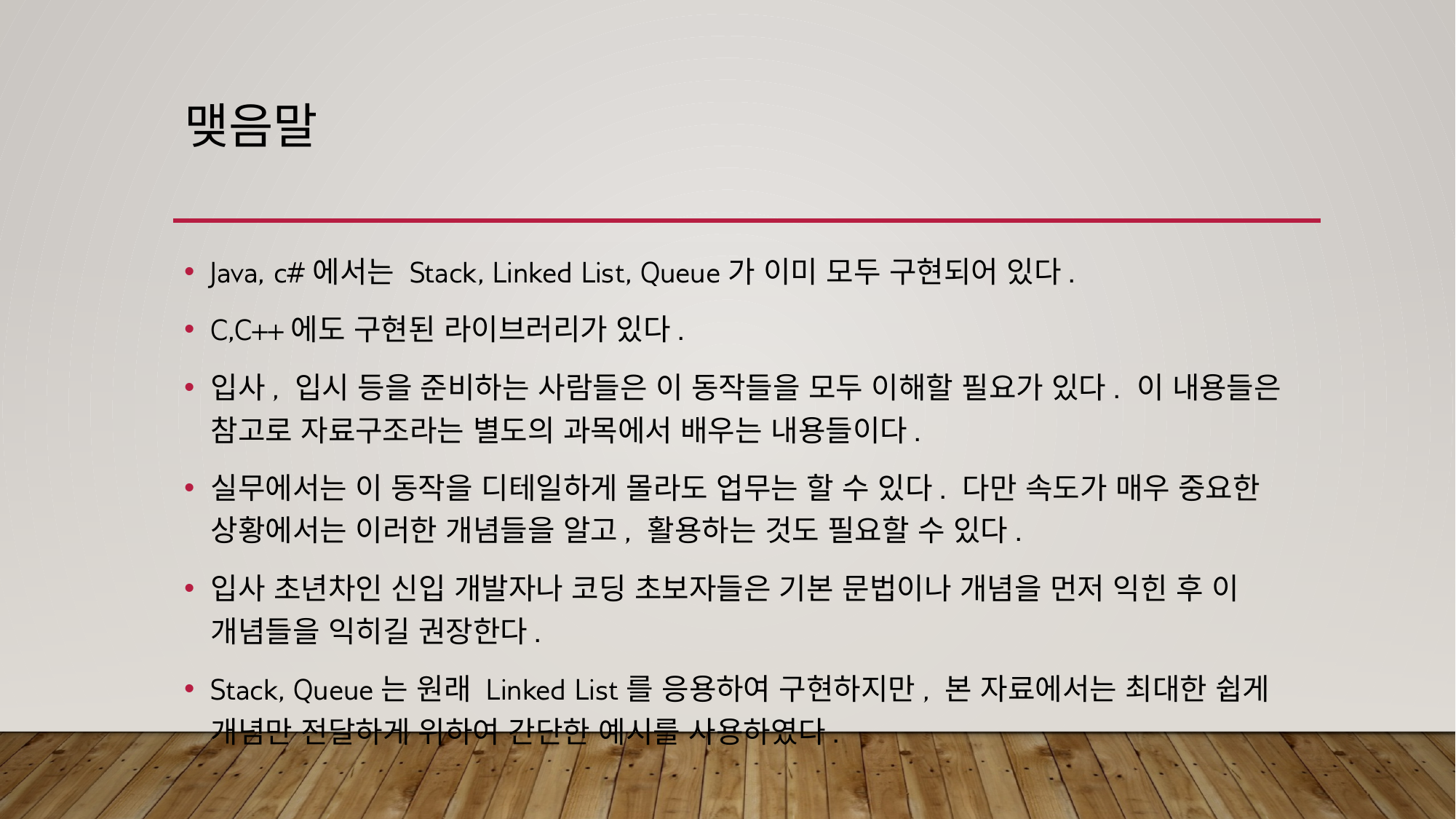

# 맺음말
Java, c#에서는 Stack, Linked List, Queue가 이미 모두 구현되어 있다.
C,C++에도 구현된 라이브러리가 있다.
입사, 입시 등을 준비하는 사람들은 이 동작들을 모두 이해할 필요가 있다. 이 내용들은 참고로 자료구조라는 별도의 과목에서 배우는 내용들이다.
실무에서는 이 동작을 디테일하게 몰라도 업무는 할 수 있다. 다만 속도가 매우 중요한 상황에서는 이러한 개념들을 알고, 활용하는 것도 필요할 수 있다.
입사 초년차인 신입 개발자나 코딩 초보자들은 기본 문법이나 개념을 먼저 익힌 후 이 개념들을 익히길 권장한다.
Stack, Queue는 원래 Linked List를 응용하여 구현하지만, 본 자료에서는 최대한 쉽게 개념만 전달하게 위하여 간단한 예시를 사용하였다.